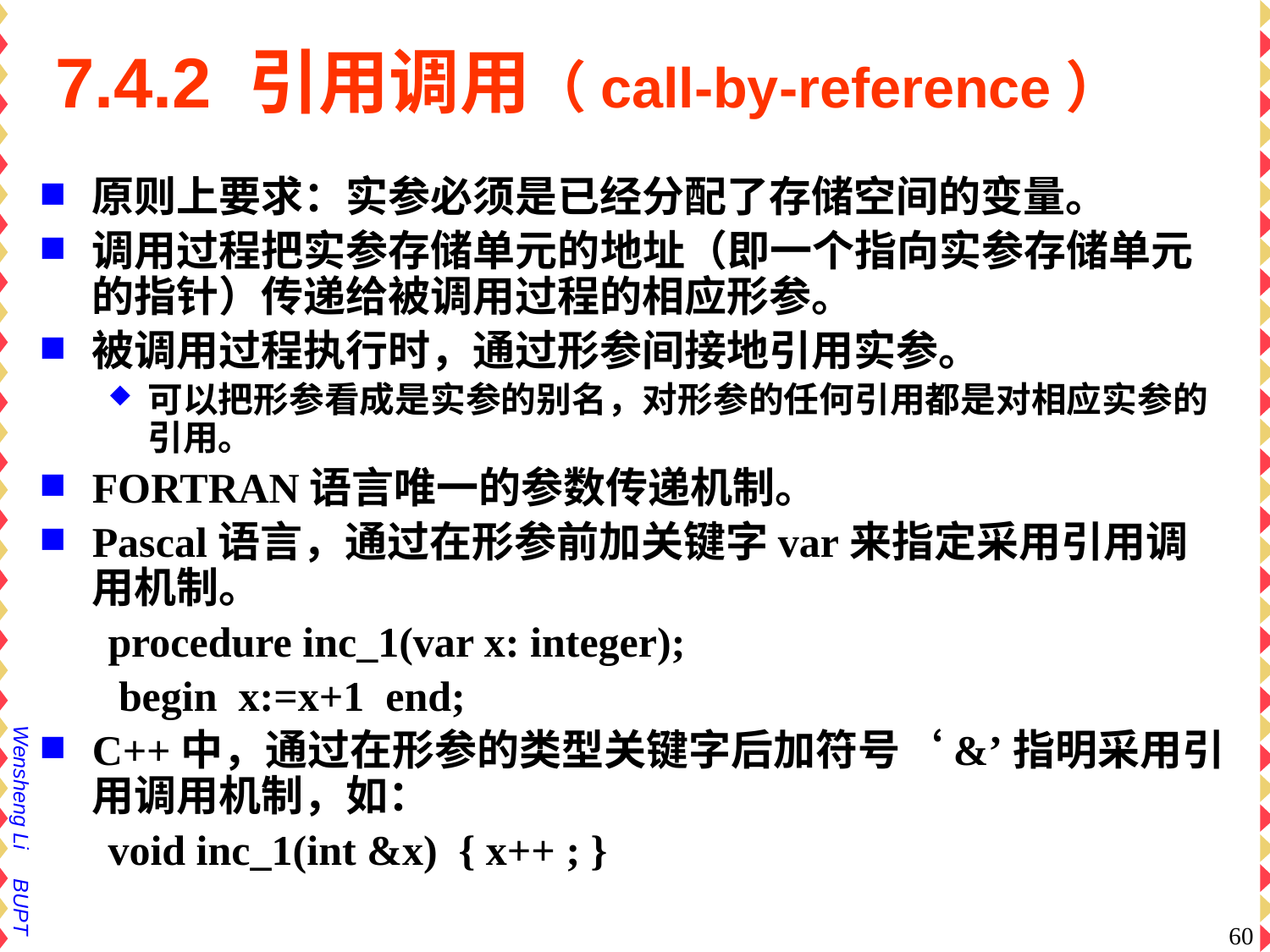

# 7.4.2 引用调用（call-by-reference）
原则上要求：实参必须是已经分配了存储空间的变量。
调用过程把实参存储单元的地址（即一个指向实参存储单元的指针）传递给被调用过程的相应形参。
被调用过程执行时，通过形参间接地引用实参。
可以把形参看成是实参的别名，对形参的任何引用都是对相应实参的引用。
Fortran语言唯一的参数传递机制。
Pascal语言，通过在形参前加关键字var来指定采用引用调用机制。
procedure inc_1(var x: integer);
 begin  x:=x+1  end;
C++中，通过在形参的类型关键字后加符号‘&’指明采用引用调用机制，如：
void inc_1(int &x)  { x++ ; }
60